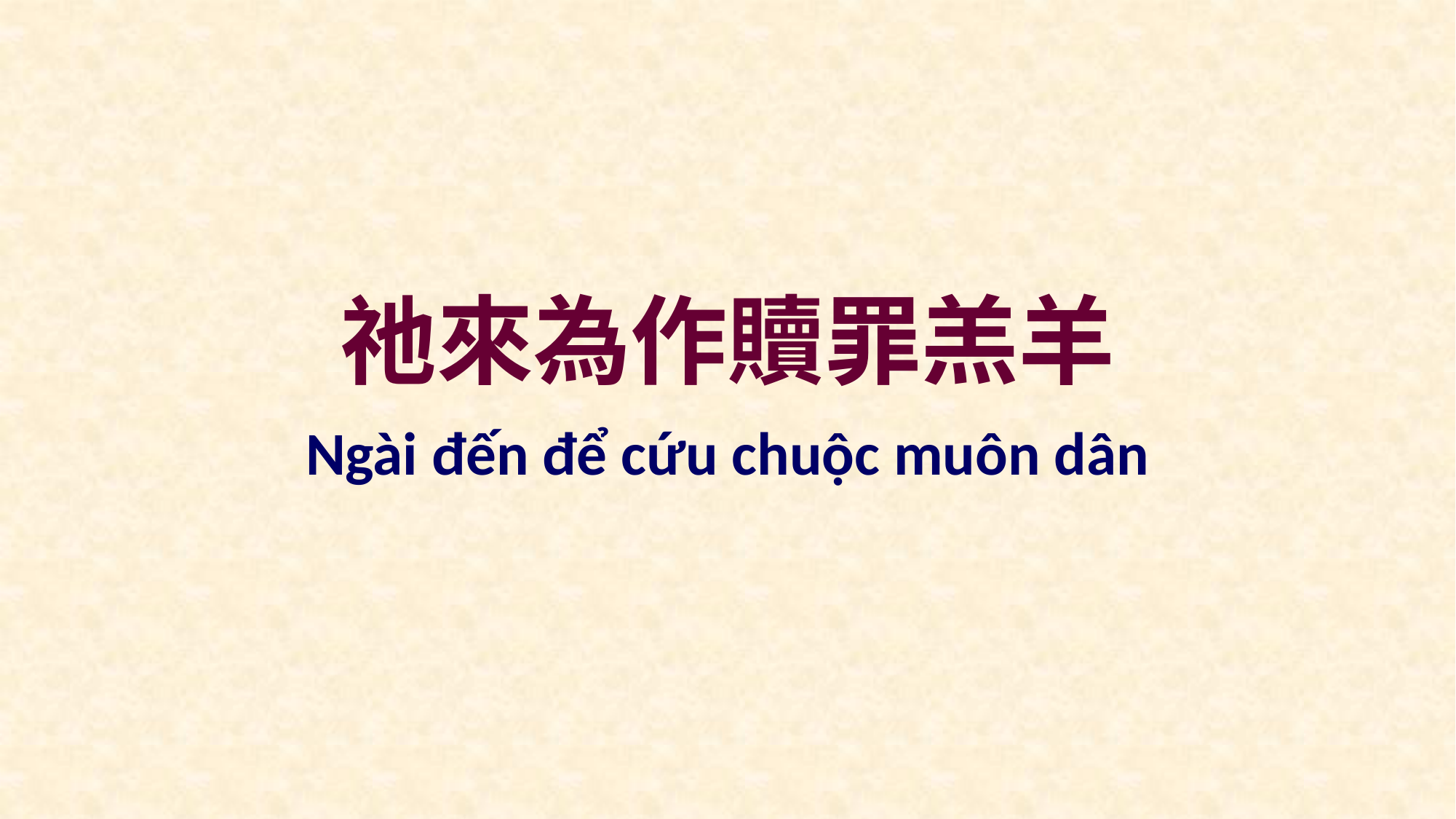

祂來為作贖罪羔羊
Ngài đến để cứu chuộc muôn dân